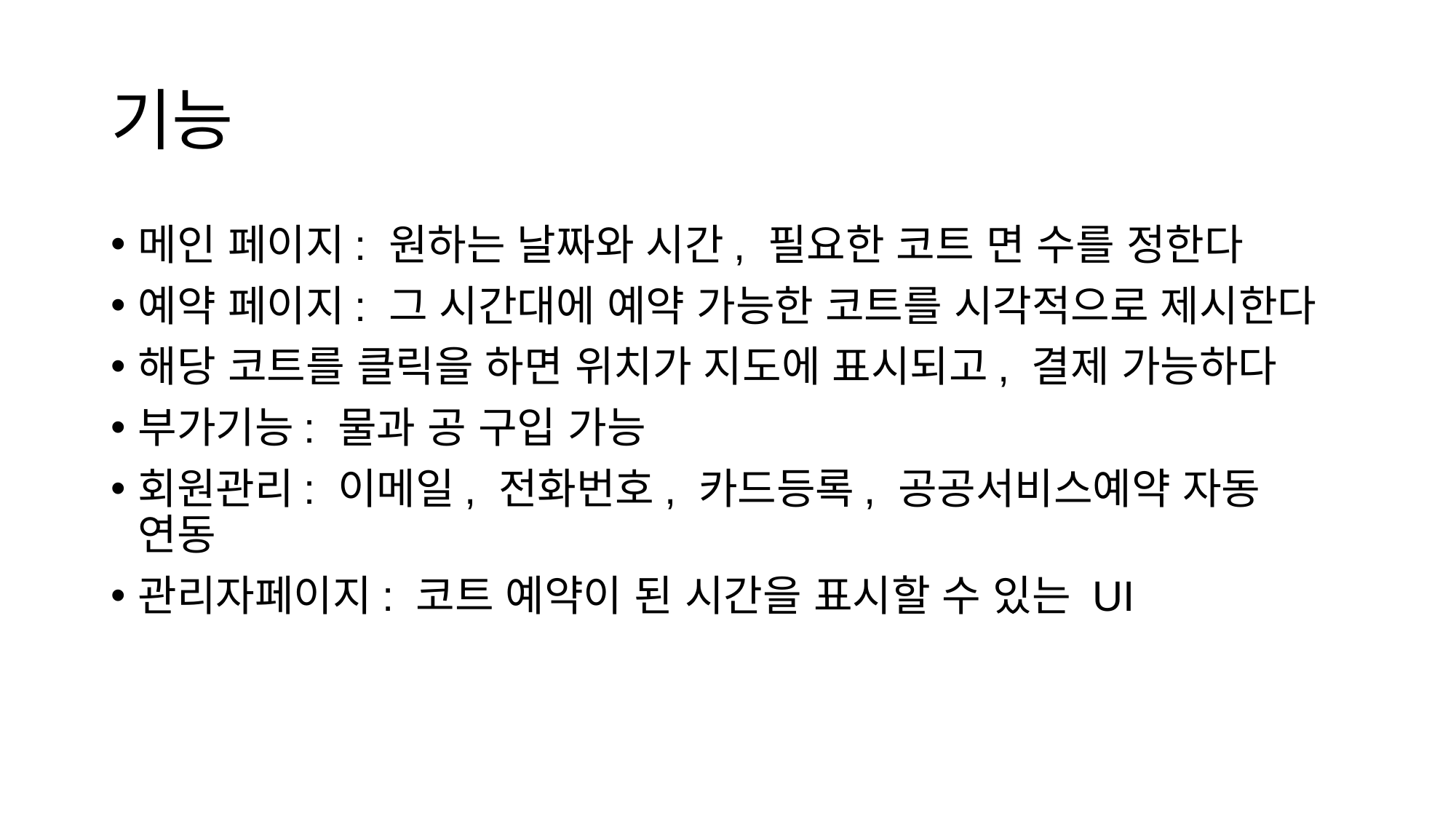

# 기능
메인 페이지: 원하는 날짜와 시간, 필요한 코트 면 수를 정한다
예약 페이지: 그 시간대에 예약 가능한 코트를 시각적으로 제시한다
해당 코트를 클릭을 하면 위치가 지도에 표시되고, 결제 가능하다
부가기능: 물과 공 구입 가능
회원관리: 이메일, 전화번호, 카드등록, 공공서비스예약 자동 연동
관리자페이지: 코트 예약이 된 시간을 표시할 수 있는 UI